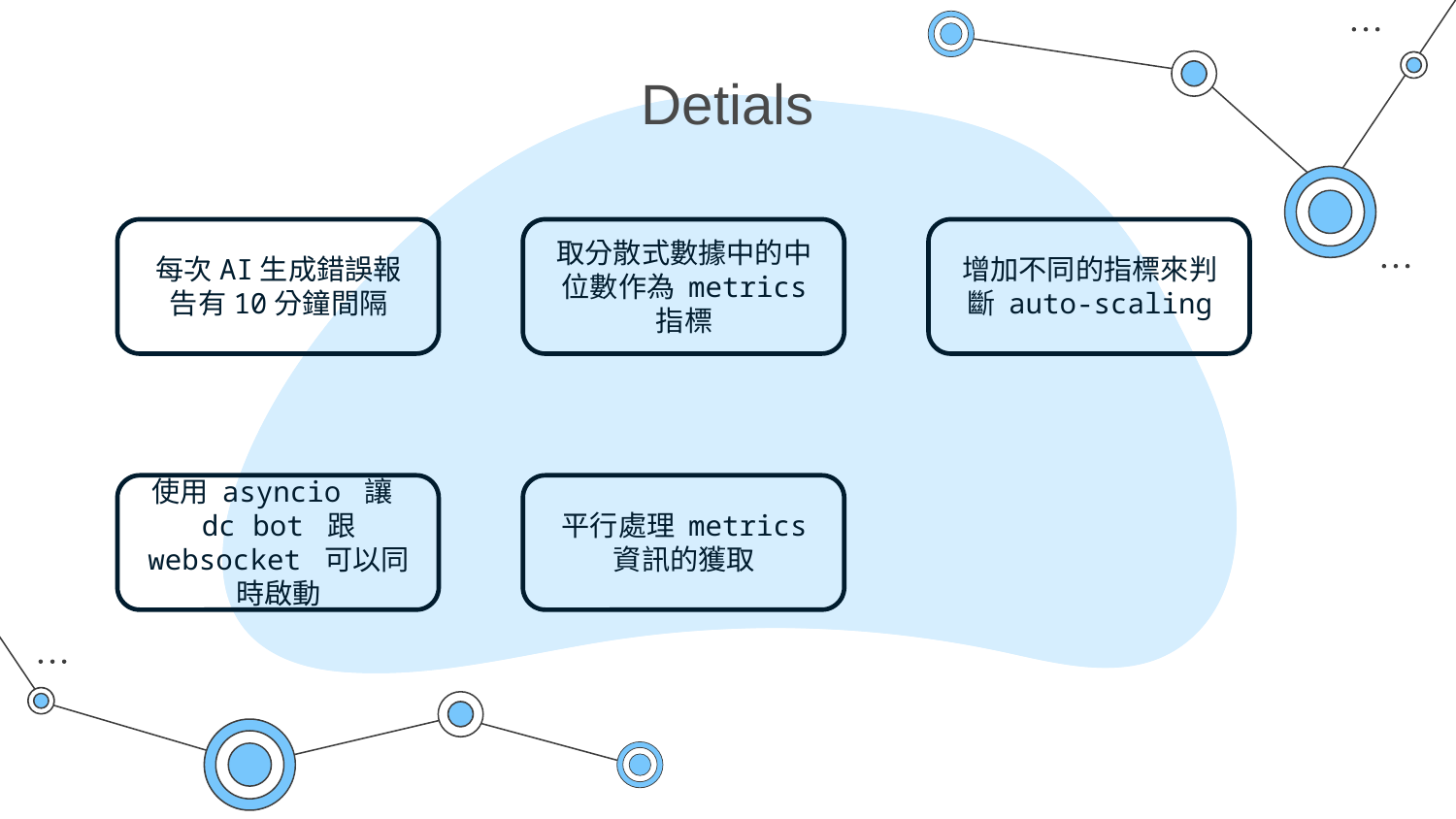

# Detials
每次AI生成錯誤報告有10分鐘間隔

取分散式數據中的中位數作為 metrics 指標

增加不同的指標來判斷 auto-scaling

使用 asyncio 讓   dc bot 跟 websocket 可以同時啟動

平行處理 metrics 資訊的獲取